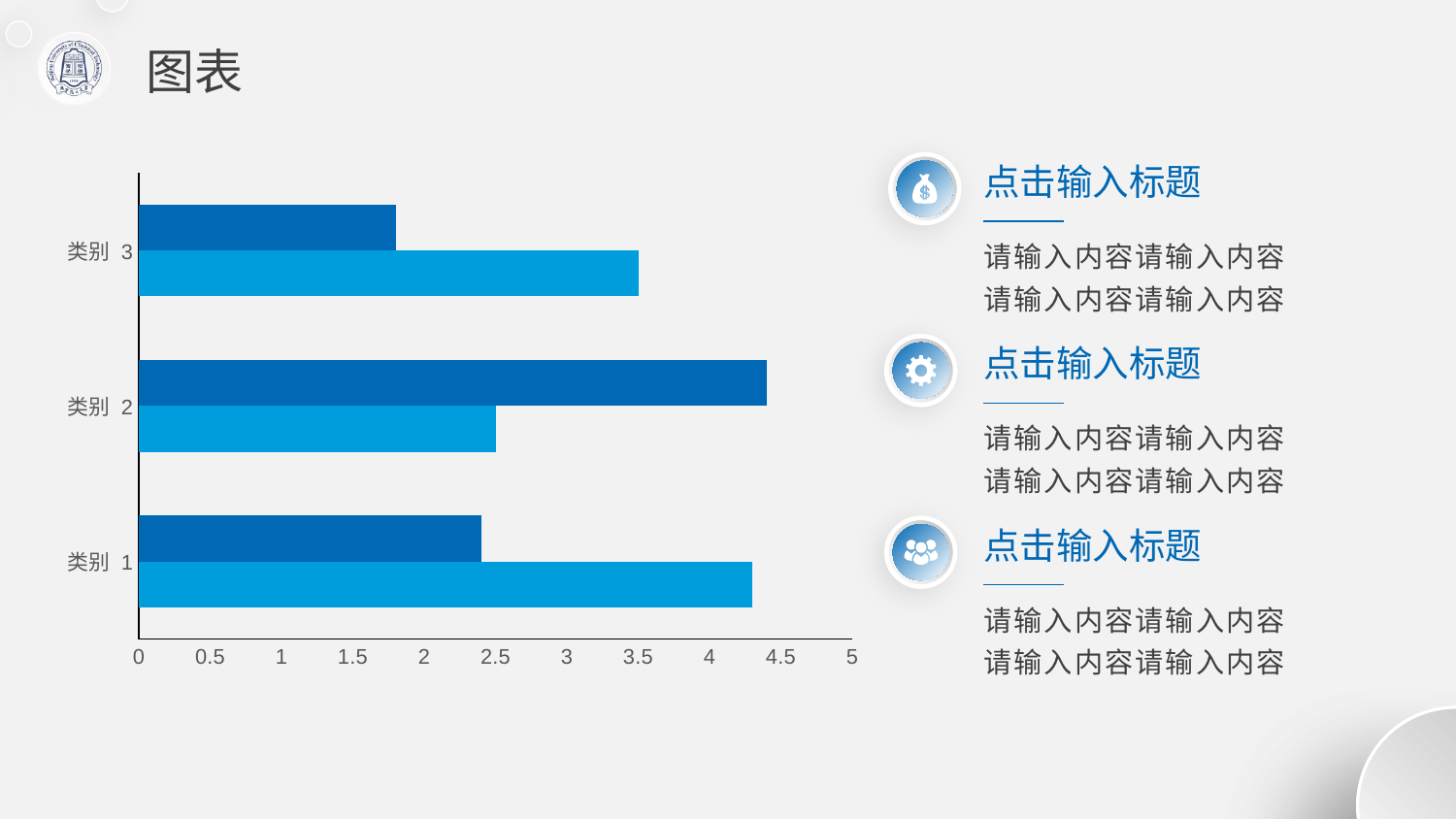

图表

点击输入标题

### Chart

| Category | 系列 1 | 系列 2 |
|---|---|---|
| 类别 1 | 4.3 | 2.4 |
| 类别 2 | 2.5 | 4.4 |
| 类别 3 | 3.5 | 1.8 |
请输入内容请输入内容
请输入内容请输入内容

点击输入标题

请输入内容请输入内容
请输入内容请输入内容

点击输入标题

请输入内容请输入内容
请输入内容请输入内容